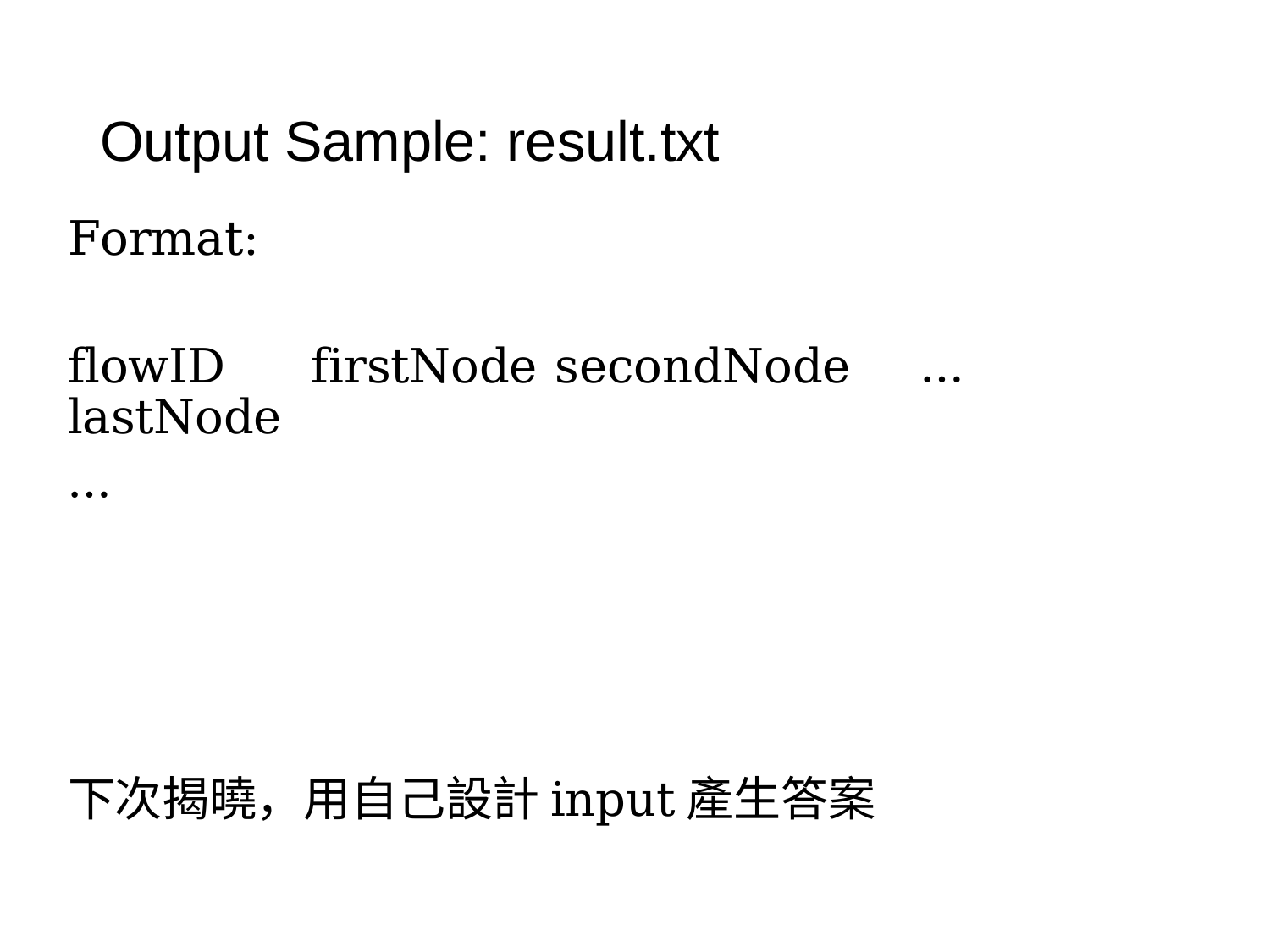

# Output Sample: result.txt
Format:

flowID	firstNode		secondNode	…	lastNode
…

下次揭曉，用自己設計input產生答案